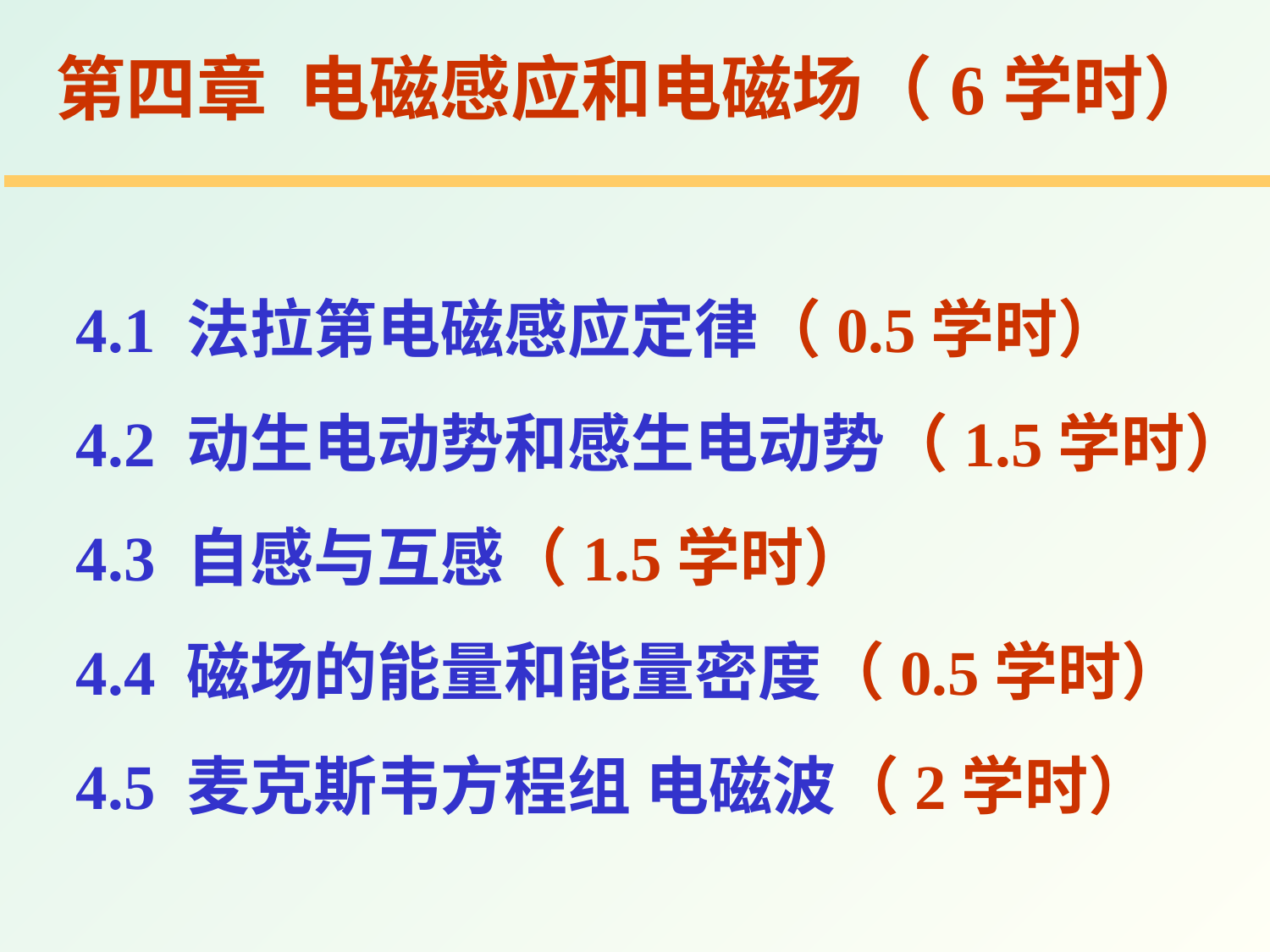

# 第四章  电磁感应和电磁场（6学时）

4.1 法拉第电磁感应定律（0.5学时）
4.2 动生电动势和感生电动势（1.5学时）
4.3 自感与互感（1.5学时）
4.4 磁场的能量和能量密度（0.5学时）
4.5 麦克斯韦方程组 电磁波（2学时）